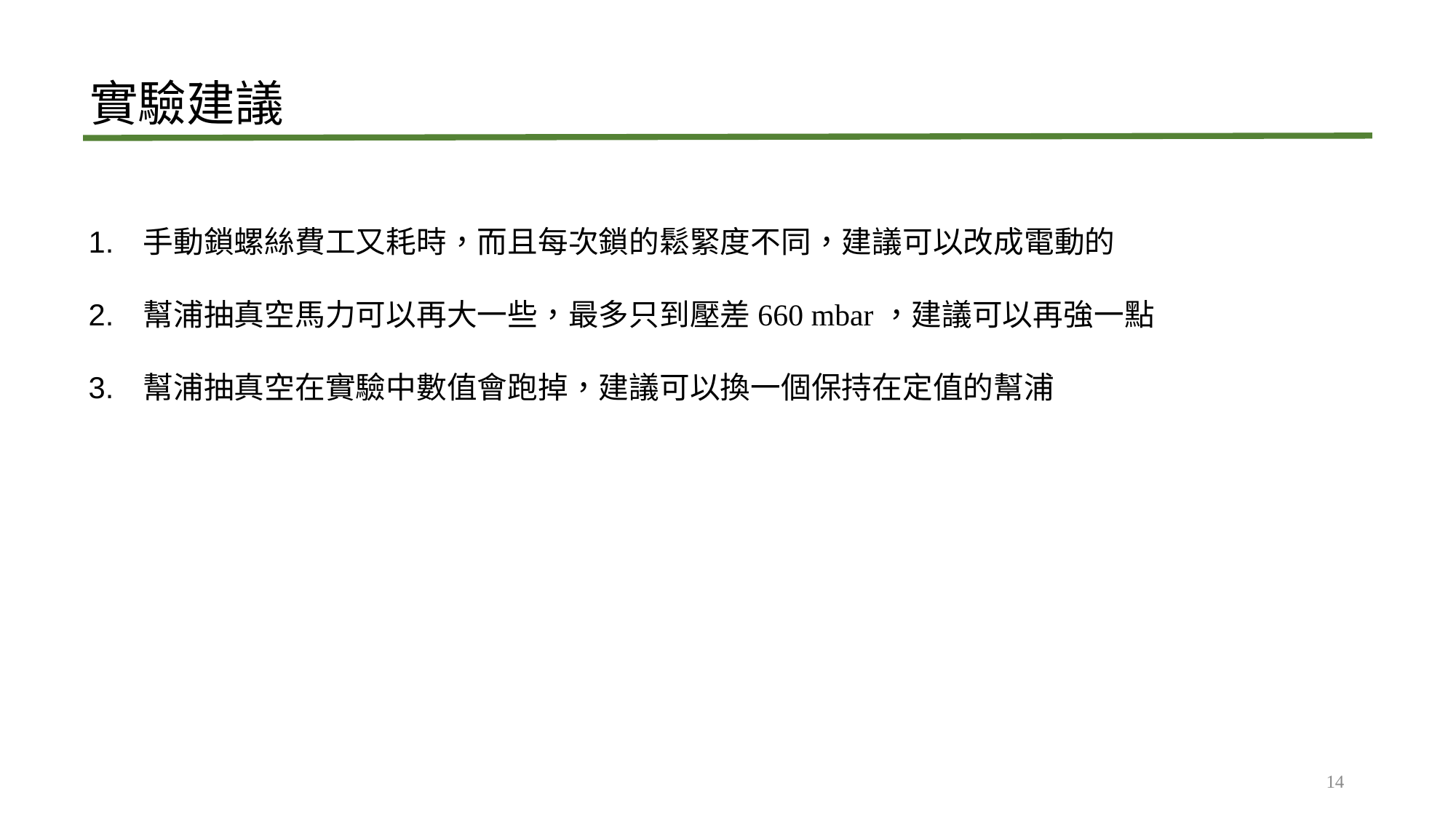

實驗建議
手動鎖螺絲費工又耗時，而且每次鎖的鬆緊度不同，建議可以改成電動的
幫浦抽真空馬力可以再大一些，最多只到壓差660 mbar，建議可以再強一點
幫浦抽真空在實驗中數值會跑掉，建議可以換一個保持在定值的幫浦
14